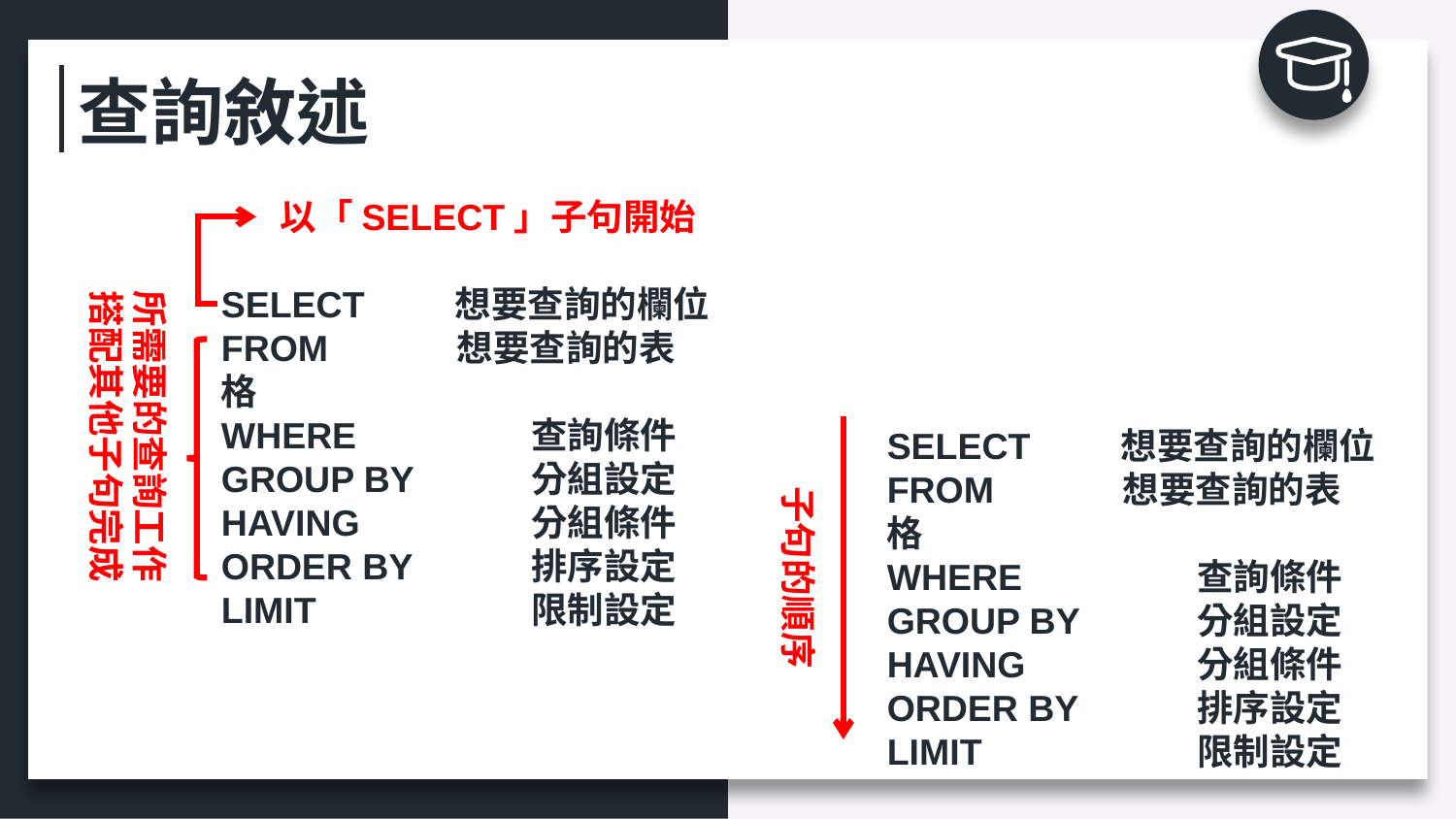

查詢敘述
以「SELECT」子句開始
SELECT        想要查詢的欄位
FROM	        想要查詢的表格
WHERE		 查詢條件
GROUP BY	 分組設定
HAVING		 分組條件
ORDER BY	 排序設定
LIMIT		 限制設定
所需要的查詢工作
搭配其他子句完成

SELECT        想要查詢的欄位
FROM	        想要查詢的表格
WHERE		 查詢條件
GROUP BY	 分組設定
HAVING		 分組條件
ORDER BY	 排序設定
LIMIT		 限制設定
子句的順序